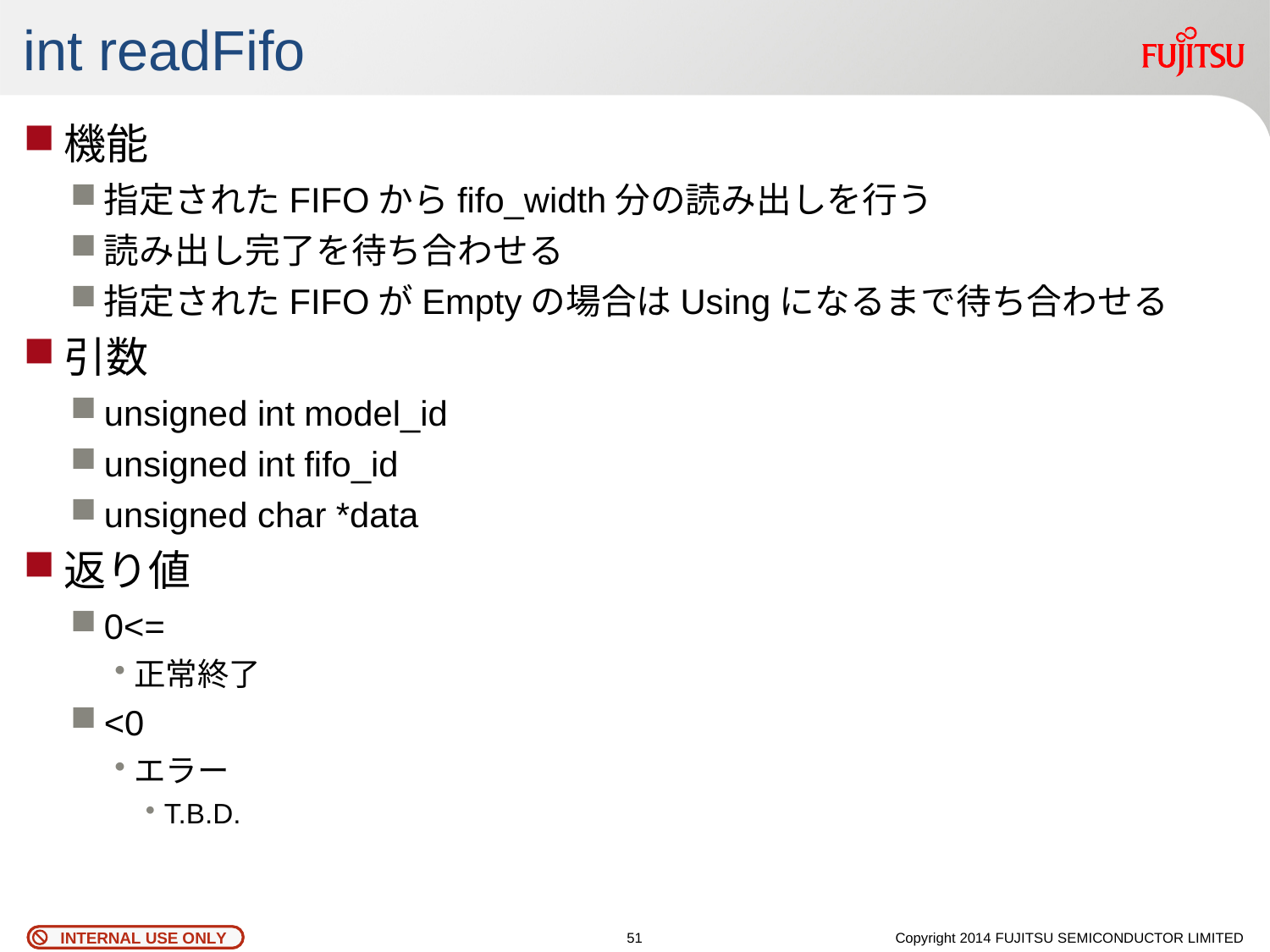

# int readFifo
機能
指定されたFIFOからfifo_width分の読み出しを行う
読み出し完了を待ち合わせる
指定されたFIFOがEmptyの場合はUsingになるまで待ち合わせる
引数
unsigned int model_id
unsigned int fifo_id
unsigned char *data
返り値
0<=
正常終了
<0
エラー
T.B.D.
51
Copyright 2014 FUJITSU SEMICONDUCTOR LIMITED